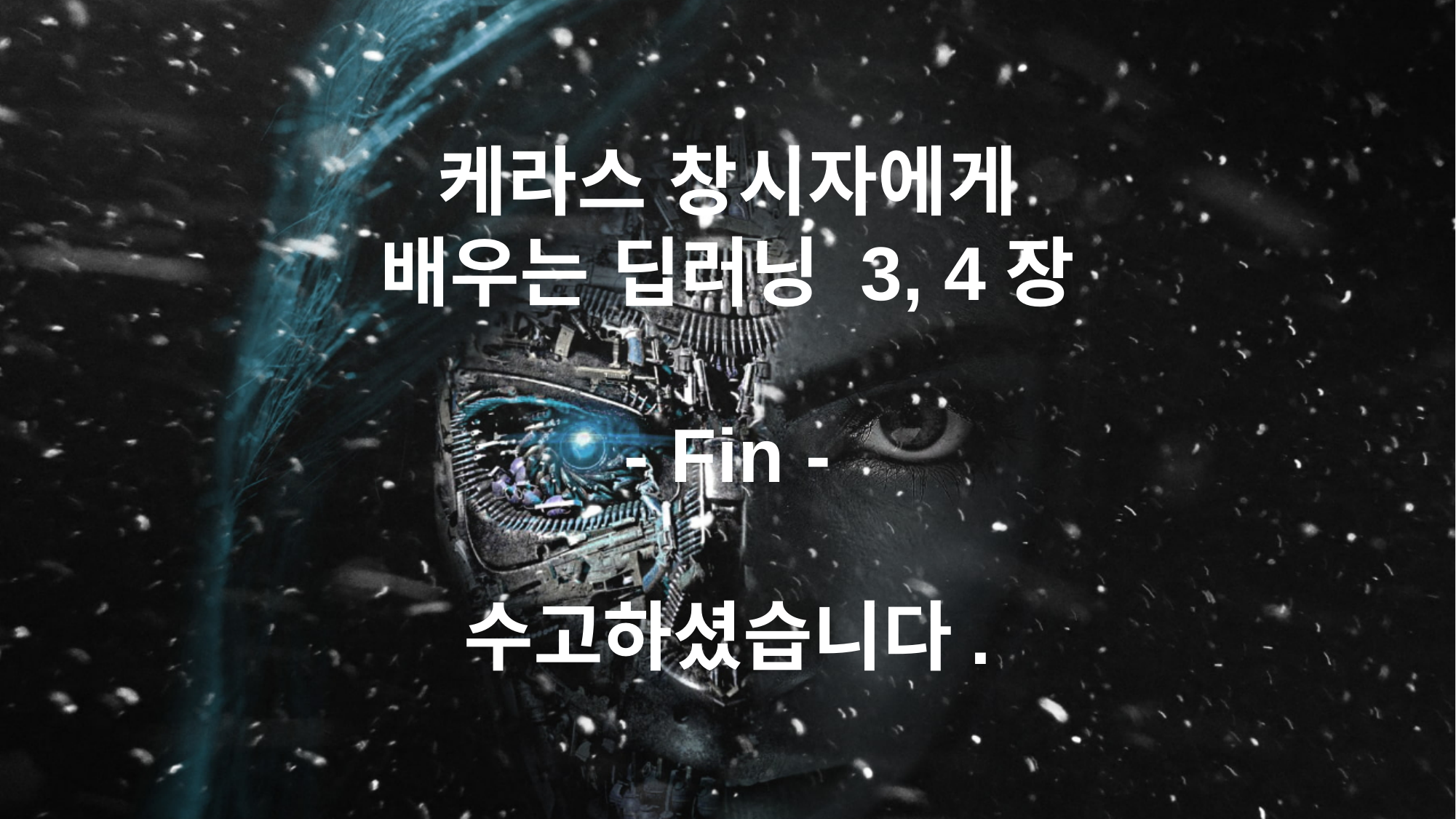

케라스 창시자에게
배우는 딥러닝 3, 4장

- Fin -

수고하셨습니다.